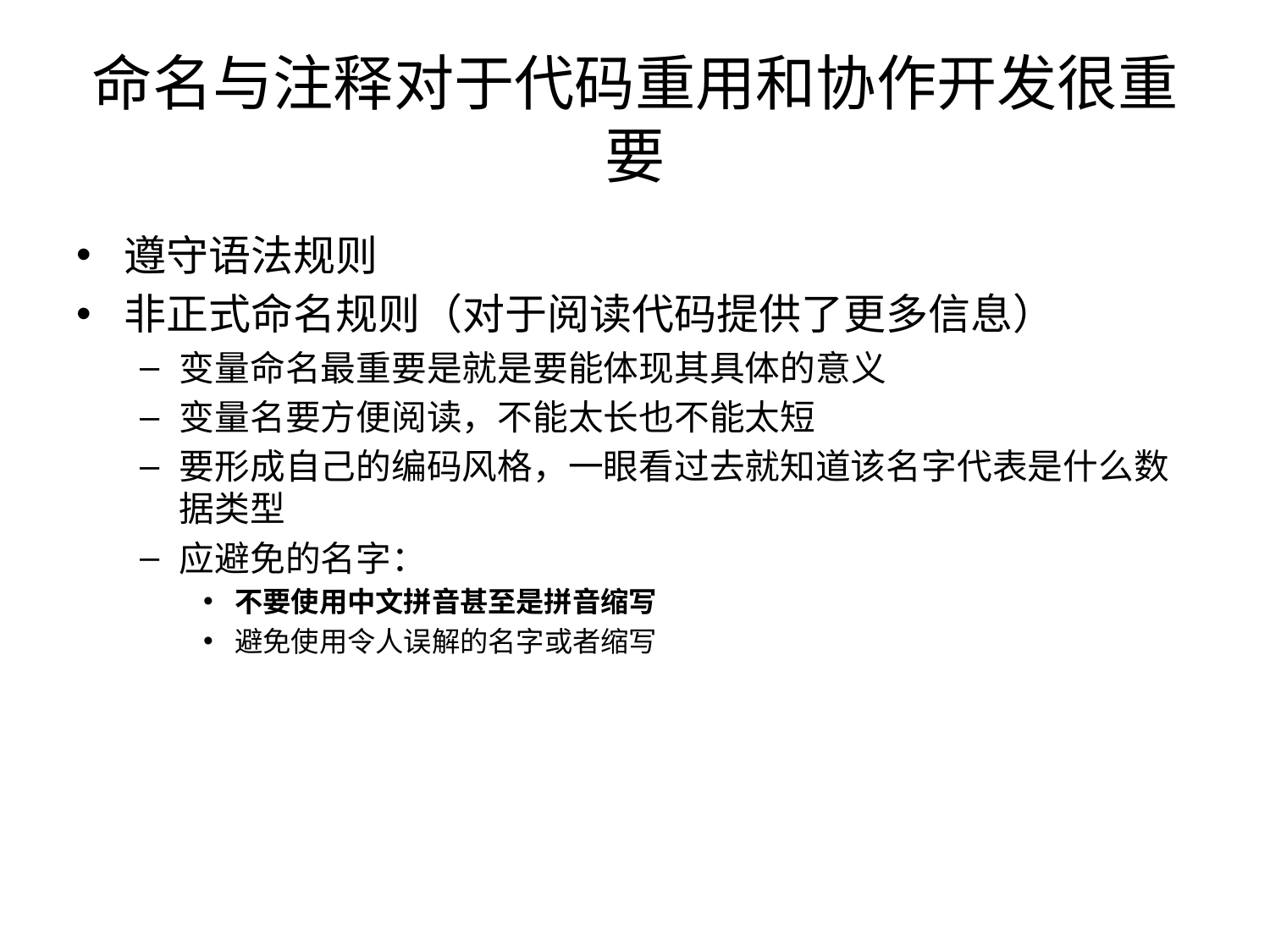

# 命名与注释对于代码重用和协作开发很重要
遵守语法规则
非正式命名规则（对于阅读代码提供了更多信息）
变量命名最重要是就是要能体现其具体的意义
变量名要方便阅读，不能太长也不能太短
要形成自己的编码风格，一眼看过去就知道该名字代表是什么数据类型
应避免的名字：
不要使用中文拼音甚至是拼音缩写
避免使用令人误解的名字或者缩写